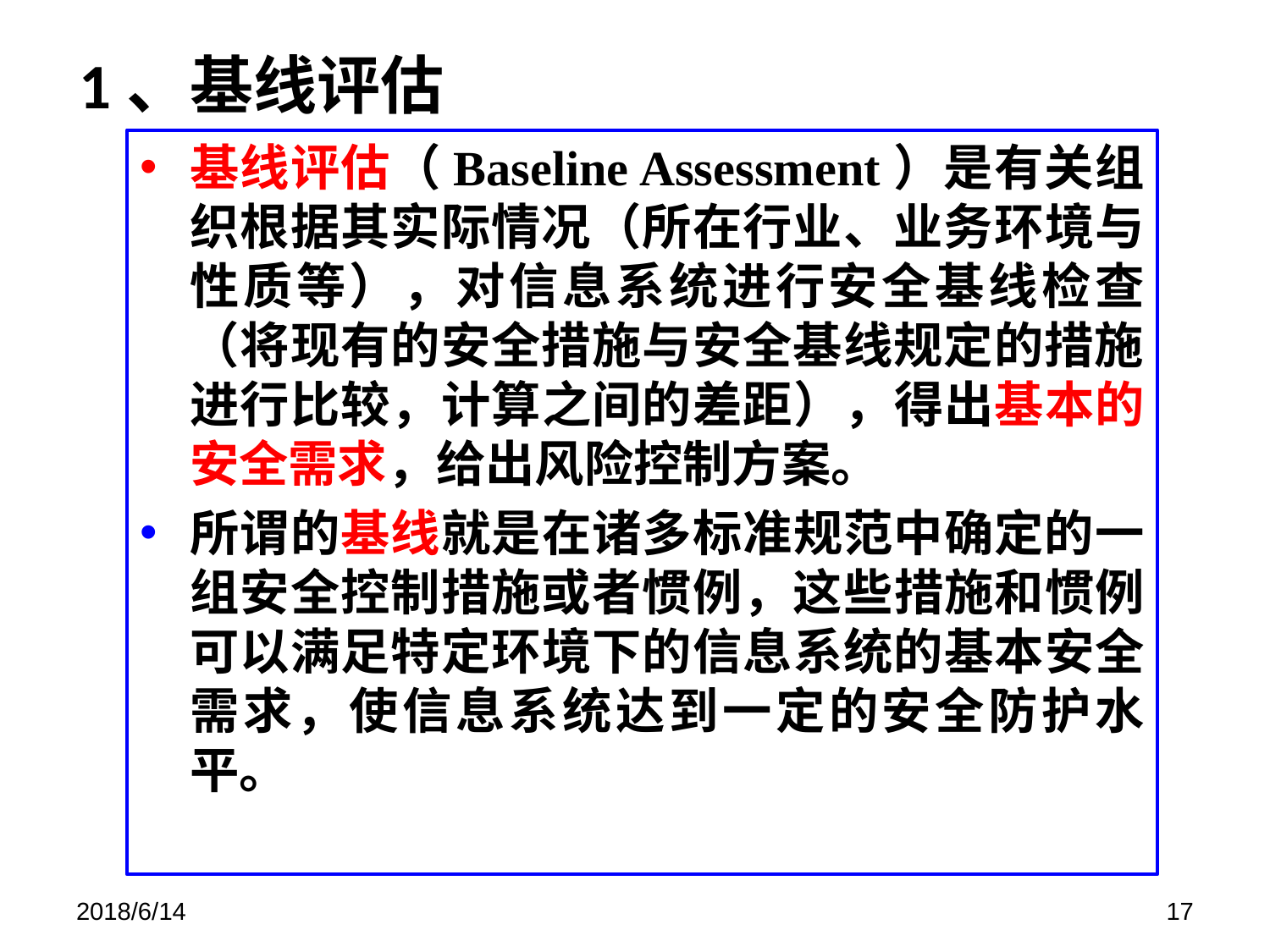

# 1、基线评估
基线评估（Baseline Assessment）是有关组织根据其实际情况（所在行业、业务环境与性质等），对信息系统进行安全基线检查（将现有的安全措施与安全基线规定的措施进行比较，计算之间的差距），得出基本的安全需求，给出风险控制方案。
所谓的基线就是在诸多标准规范中确定的一组安全控制措施或者惯例，这些措施和惯例可以满足特定环境下的信息系统的基本安全需求，使信息系统达到一定的安全防护水平。

2018/6/14
17